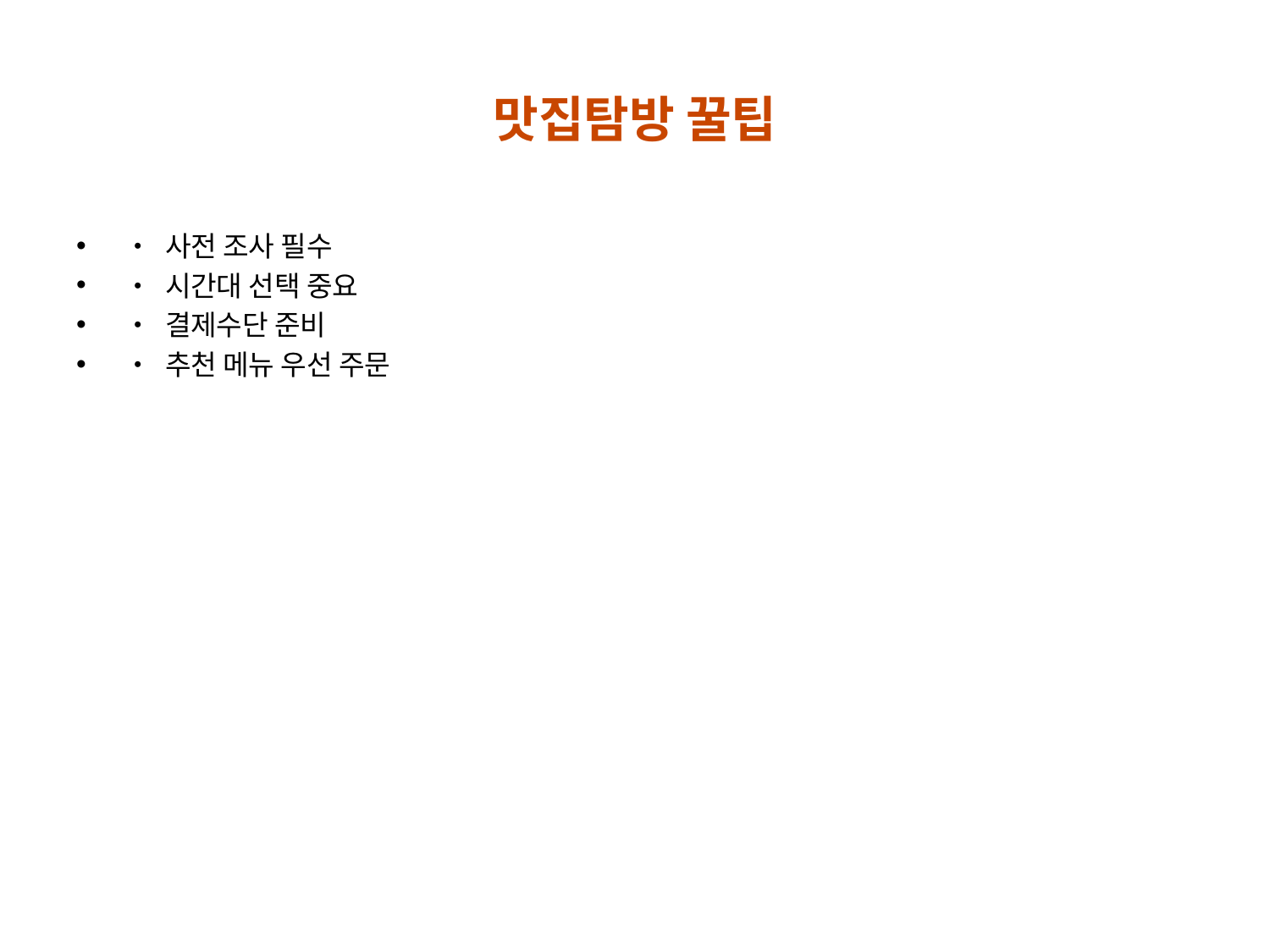

# 맛집탐방 꿀팁
• 사전 조사 필수
• 시간대 선택 중요
• 결제수단 준비
• 추천 메뉴 우선 주문